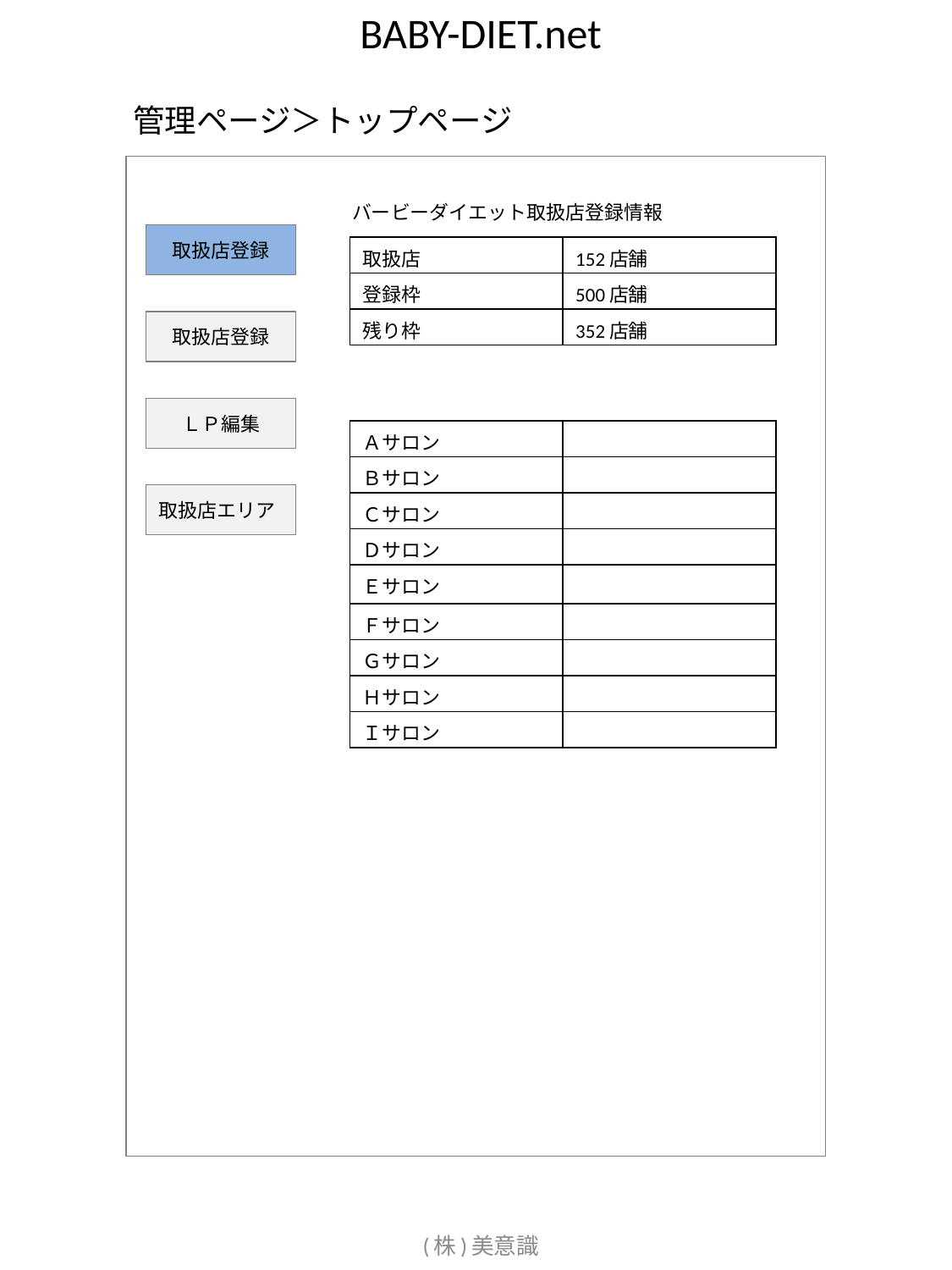

# BABY-DIET.net
管理ページ＞トップページ

バービーダイエット取扱店登録情報
取扱店登録
| 取扱店 | 152店舗 |
| --- | --- |
| 登録枠 | 500店舗 |
| 残り枠 | 352店舗 |
取扱店登録
ＬＰ編集
| Ａサロン |  |
| --- | --- |
| Ｂサロン |  |
| Ｃサロン |  |
| Ｄサロン |  |
| Ｅサロン |  |
| Ｆサロン |  |
| Ｇサロン |  |
| Ｈサロン |  |
| Ｉサロン |  |
取扱店エリア
(株)美意識